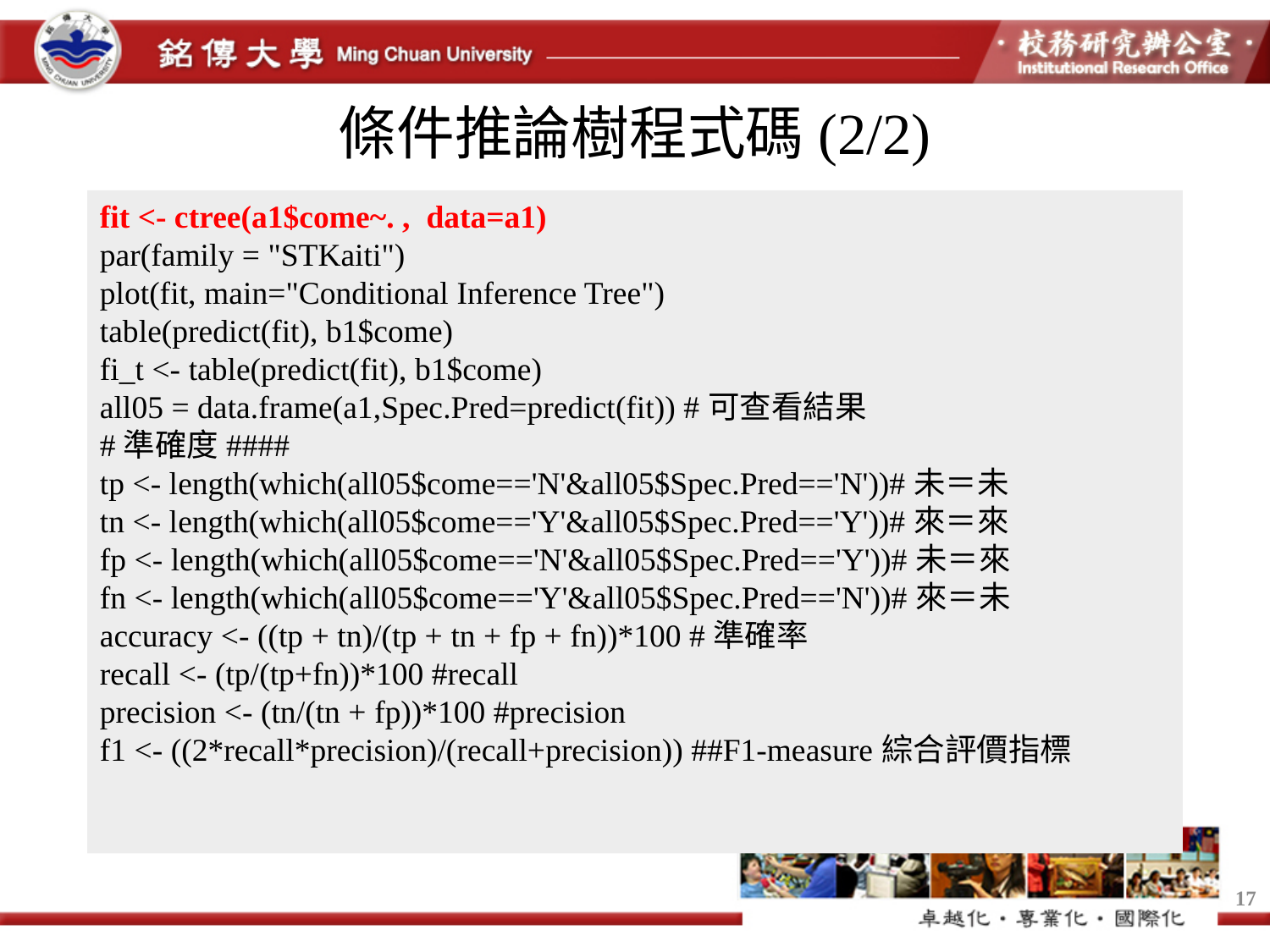

# 條件推論樹程式碼(2/2)
fit <- ctree(a1$come~. ,  data=a1)
par(family = "STKaiti")
plot(fit, main="Conditional Inference Tree")
table(predict(fit), b1$come)
fi_t <- table(predict(fit), b1$come)
all05 = data.frame(a1,Spec.Pred=predict(fit)) #可查看結果
#準確度####
tp <- length(which(all05$come=='N'&all05$Spec.Pred=='N'))#未＝未
tn <- length(which(all05$come=='Y'&all05$Spec.Pred=='Y'))#來＝來
fp <- length(which(all05$come=='N'&all05$Spec.Pred=='Y'))#未＝來
fn <- length(which(all05$come=='Y'&all05$Spec.Pred=='N'))#來＝未
accuracy <- ((tp + tn)/(tp + tn + fp + fn))*100 #準確率
recall <- (tp/(tp+fn))*100 #recall
precision <- (tn/(tn + fp))*100 #precision
f1 <- ((2*recall*precision)/(recall+precision)) ##F1-measure綜合評價指標
17